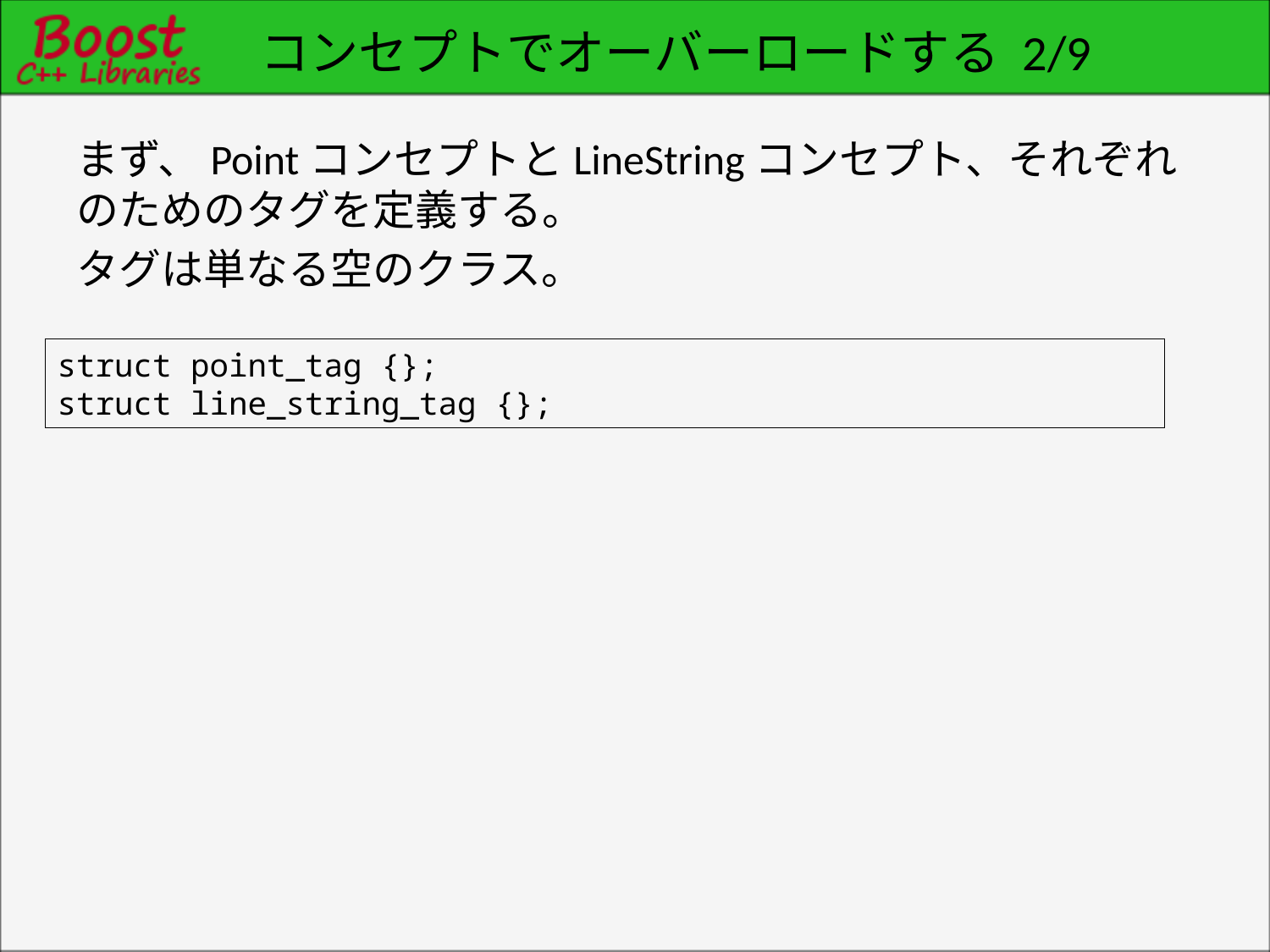

# コンセプトでオーバーロードする 2/9
まず、PointコンセプトとLineStringコンセプト、それぞれのためのタグを定義する。
タグは単なる空のクラス。
struct point_tag {};
struct line_string_tag {};